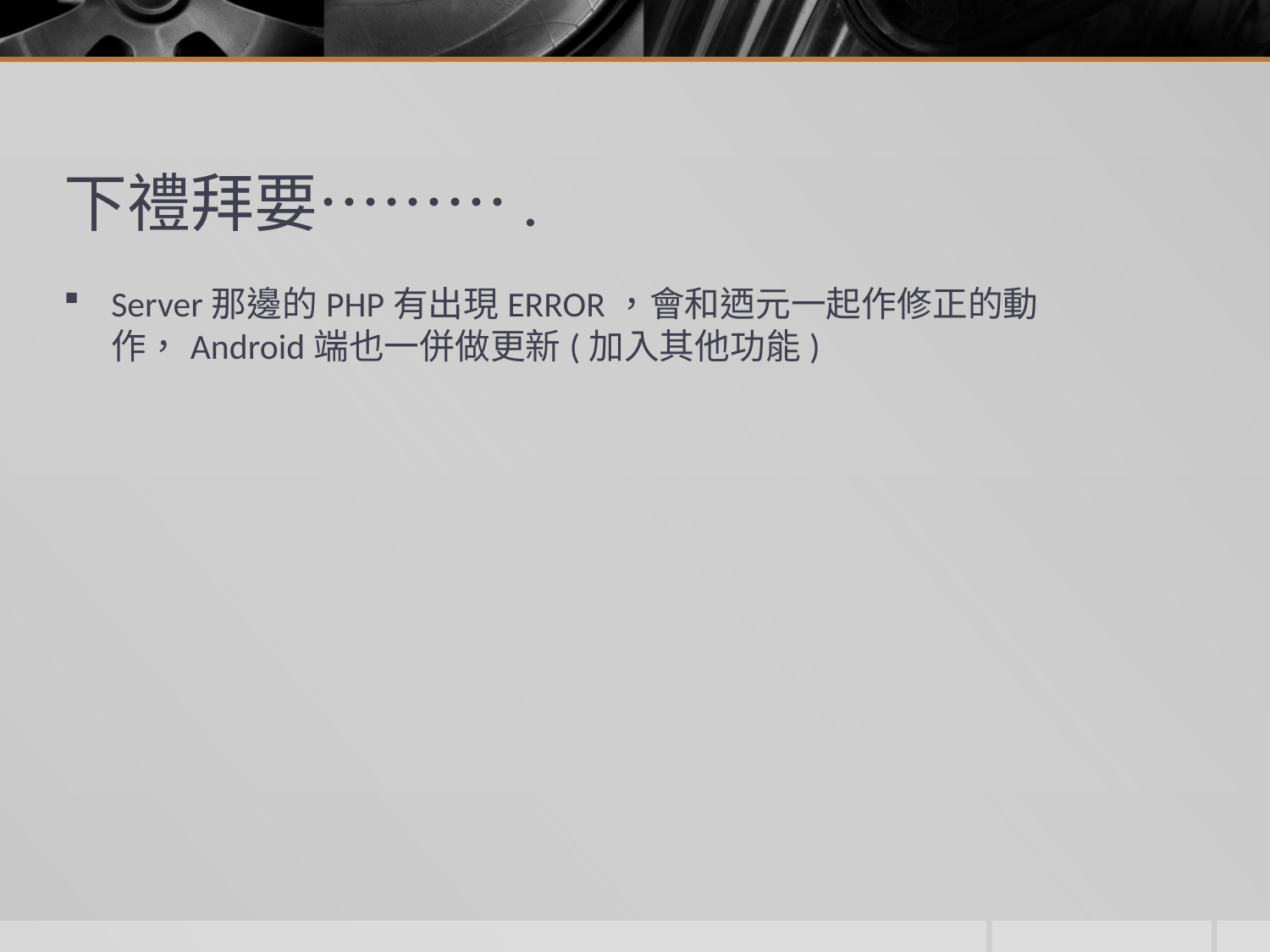

# 下禮拜要……….
Server那邊的PHP有出現ERROR，會和迺元一起作修正的動作，Android端也一併做更新(加入其他功能)